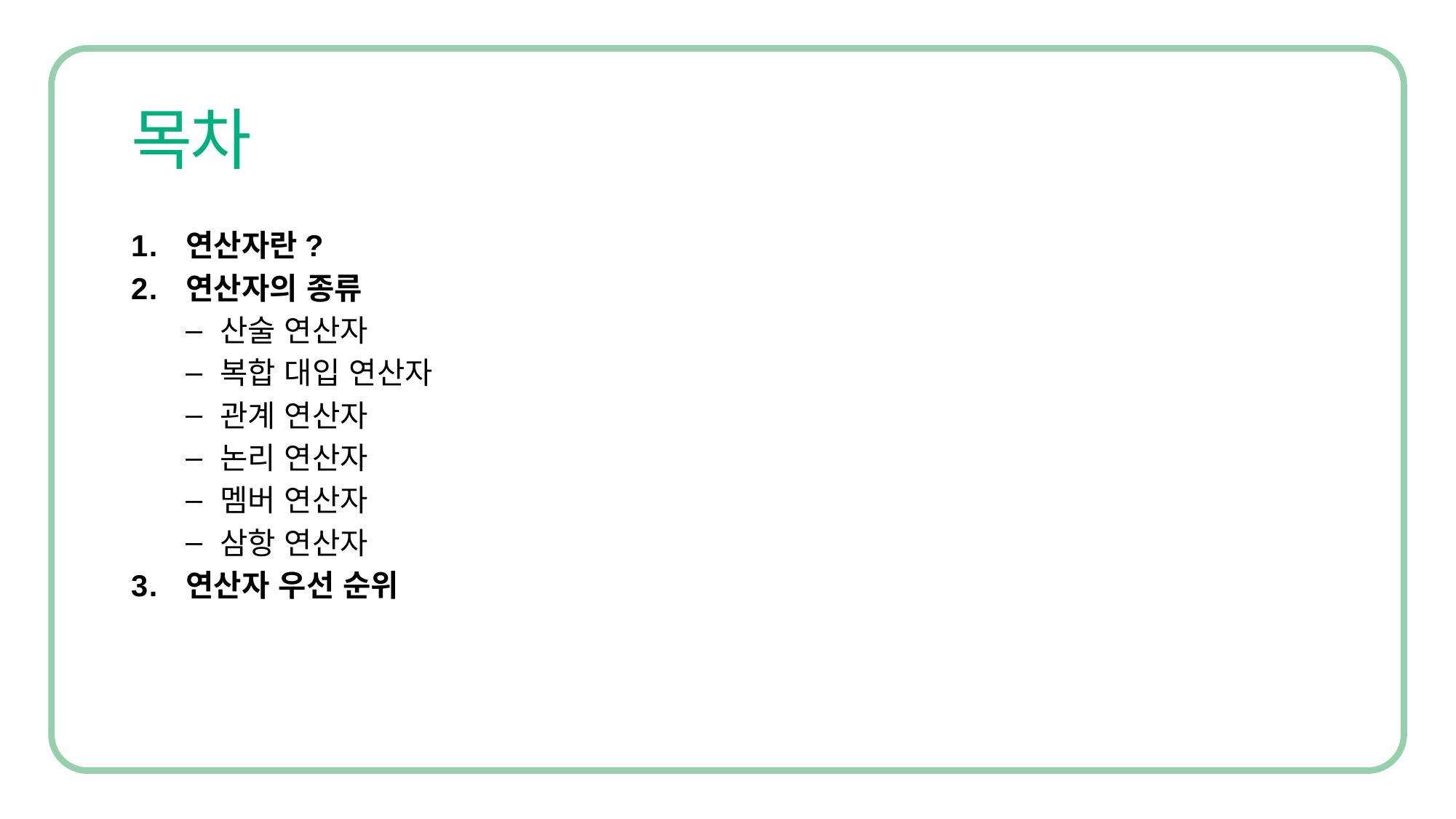

연산자란?
연산자의 종류
산술 연산자
복합 대입 연산자
관계 연산자
논리 연산자
멤버 연산자
삼항 연산자
연산자 우선 순위